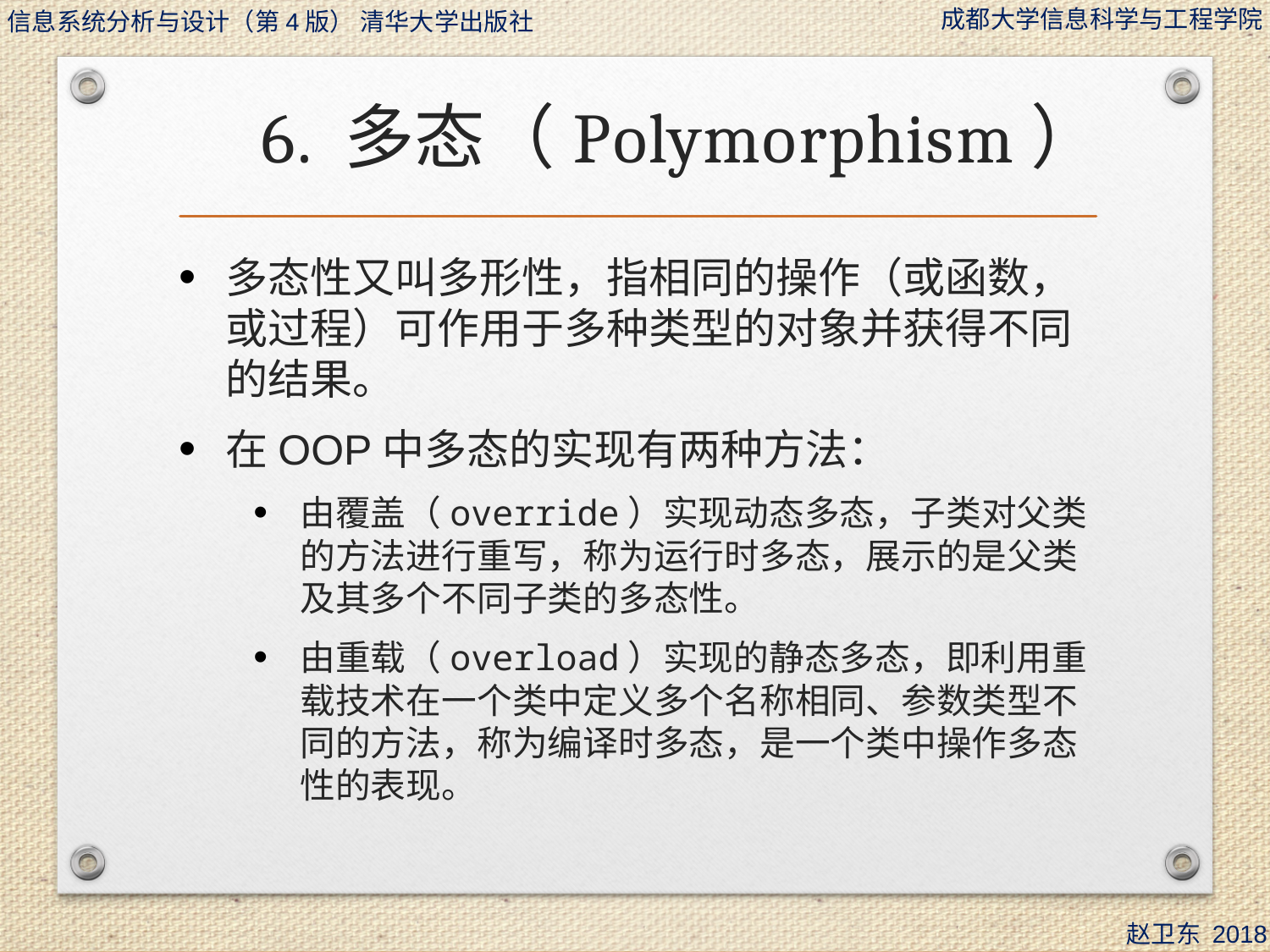

# 6. 多态（Polymorphism）
多态性又叫多形性，指相同的操作（或函数，或过程）可作用于多种类型的对象并获得不同的结果。
在OOP中多态的实现有两种方法：
由覆盖（override）实现动态多态，子类对父类的方法进行重写，称为运行时多态，展示的是父类及其多个不同子类的多态性。
由重载（overload）实现的静态多态，即利用重载技术在一个类中定义多个名称相同、参数类型不同的方法，称为编译时多态，是一个类中操作多态性的表现。